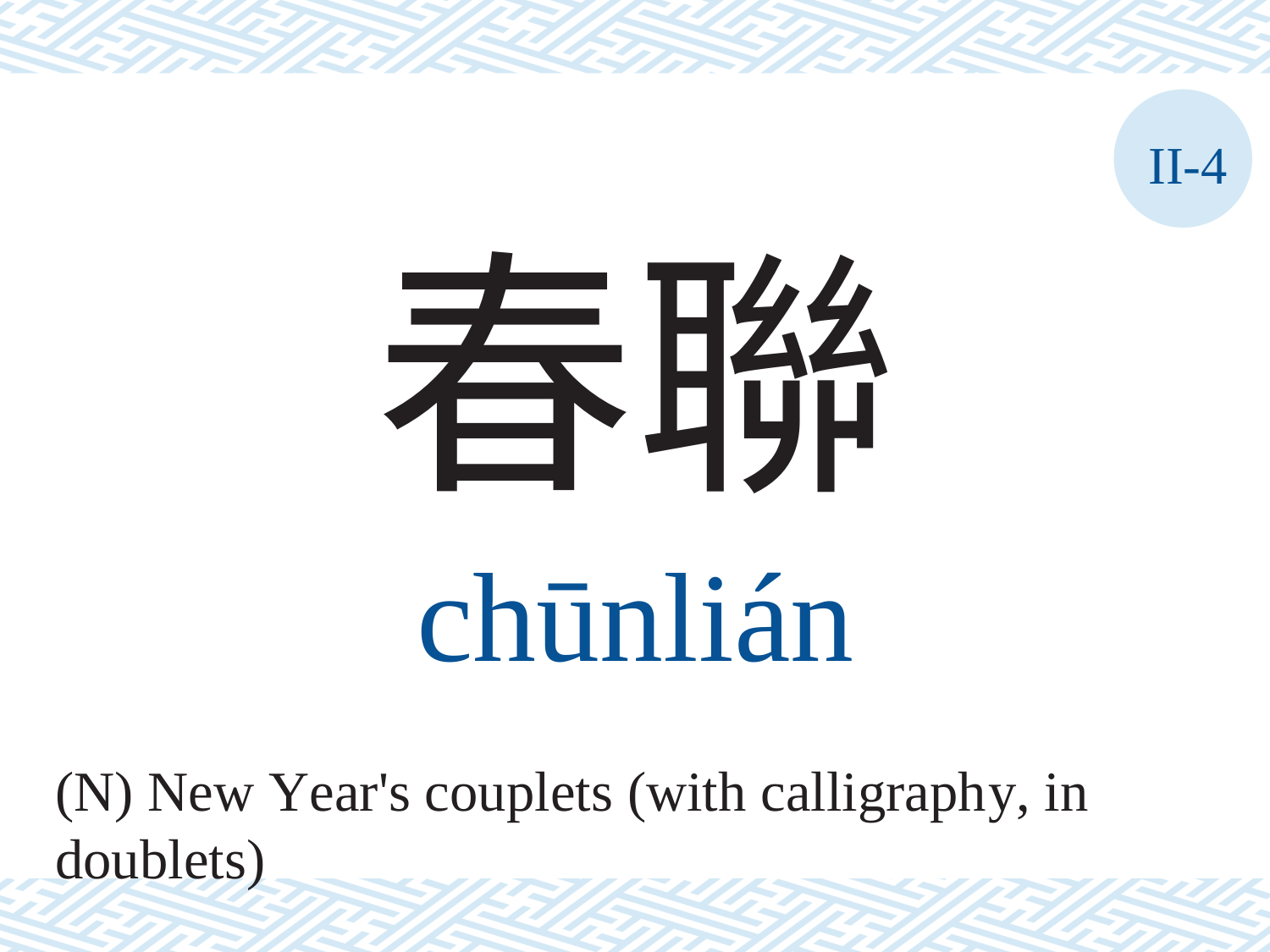

II-4
春聯
chūnlián

(N) New Year's couplets (with calligraphy, in doublets)